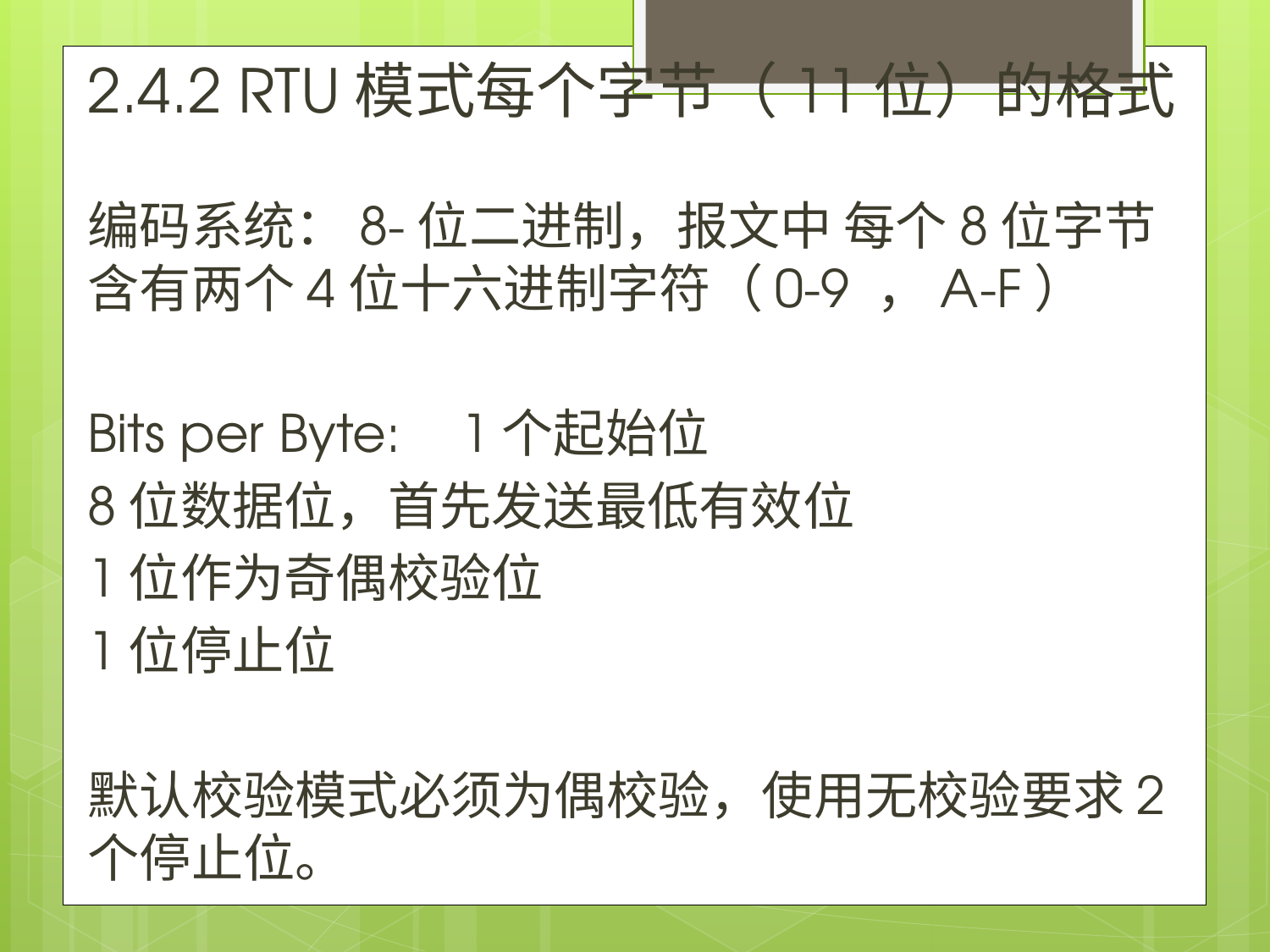

2.4.2 RTU模式每个字节（11位）的格式

	编码系统：8-位二进制，报文中 每个8位字节含有两个4位十六进制字符（0-9 ，A-F）

Bits per Byte: 	1个起始位
			8位数据位，首先发送最低有效位
			1位作为奇偶校验位
			1位停止位

默认校验模式必须为偶校验，使用无校验要求2个停止位。